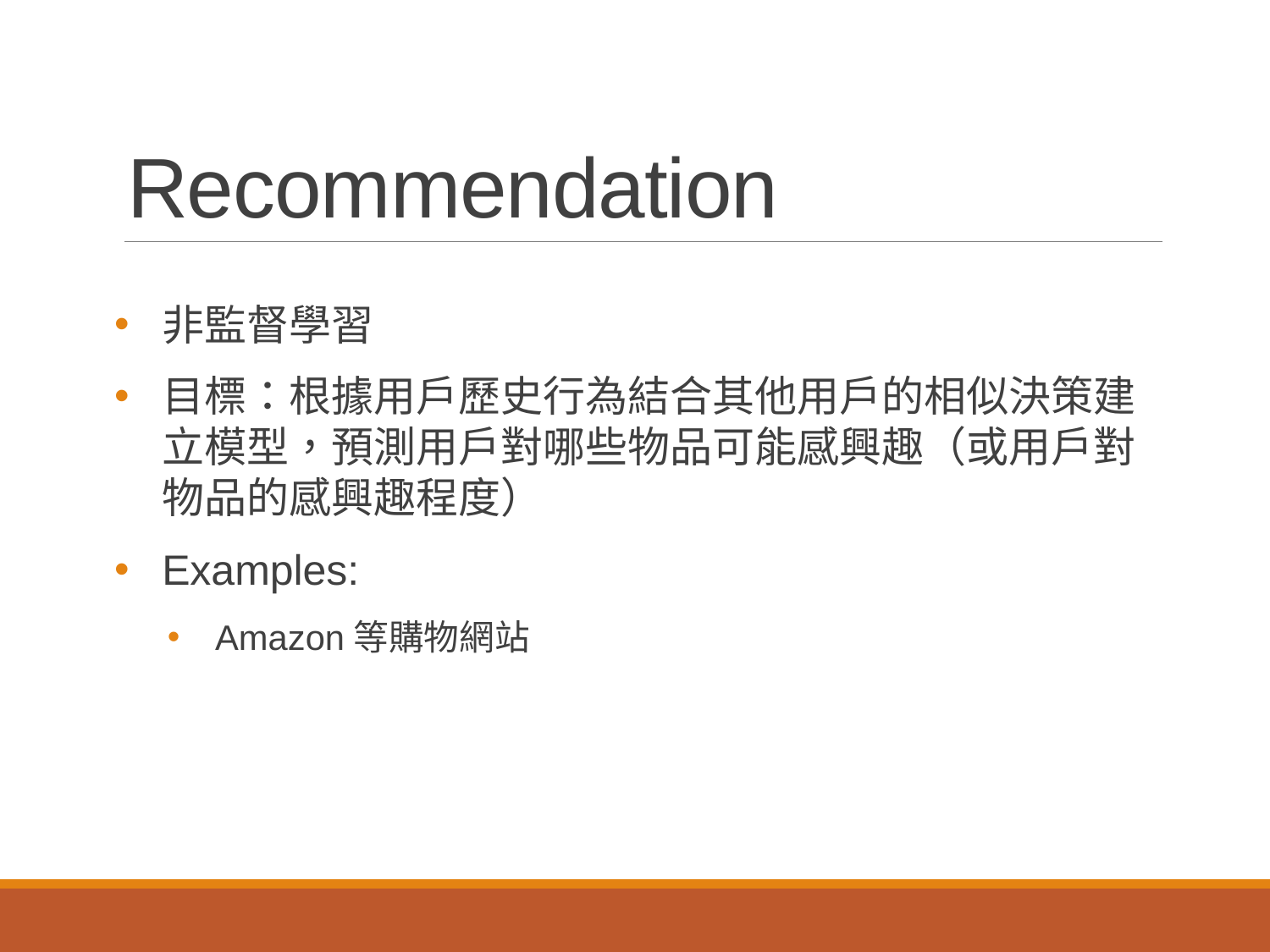

# Recommendation
非監督學習
目標：根據用戶歷史行為結合其他用戶的相似決策建立模型，預測用戶對哪些物品可能感興趣（或用戶對物品的感興趣程度）
Examples:
Amazon等購物網站